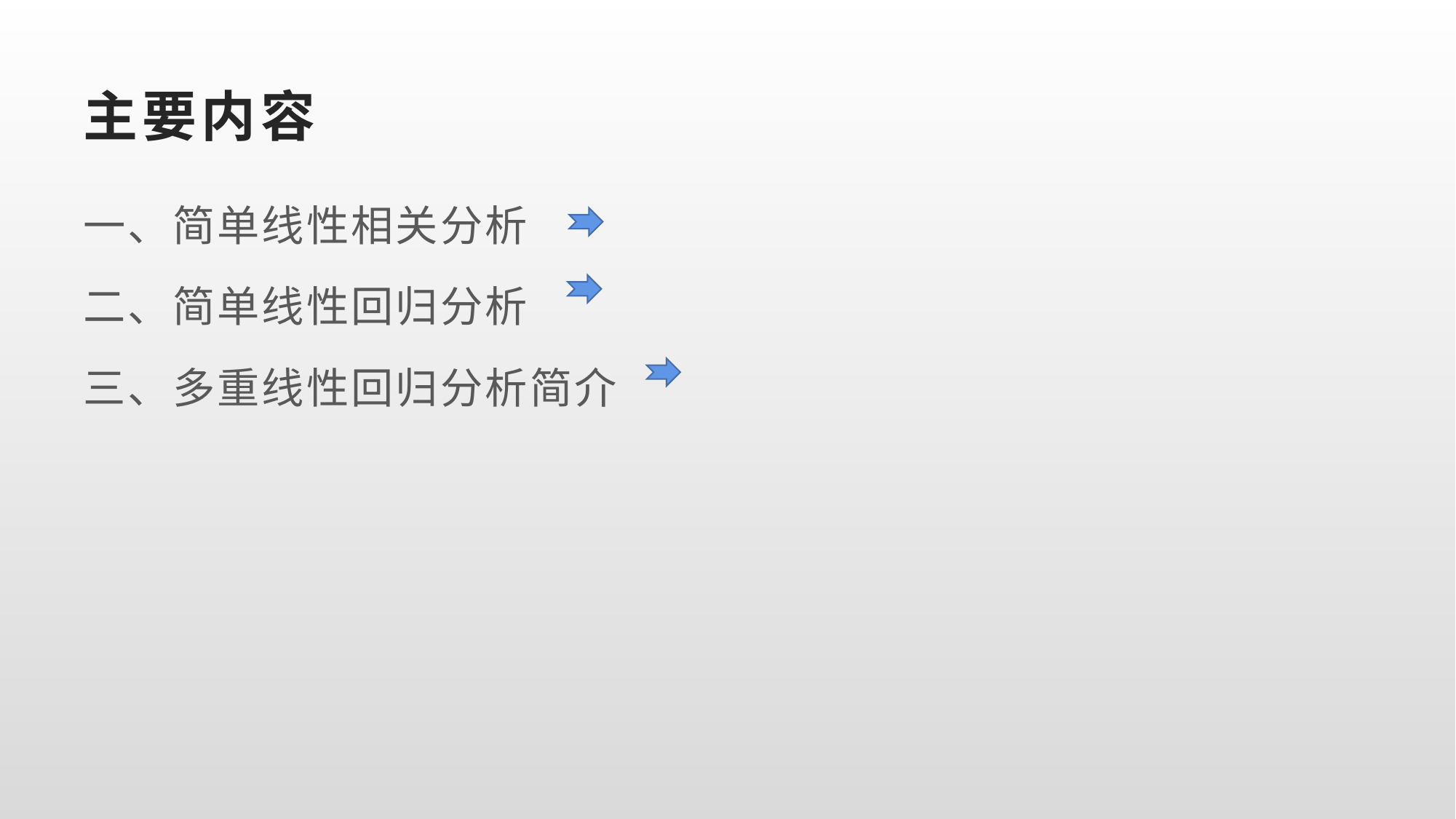

# 主要内容
一、简单线性相关分析
二、简单线性回归分析
三、多重线性回归分析简介